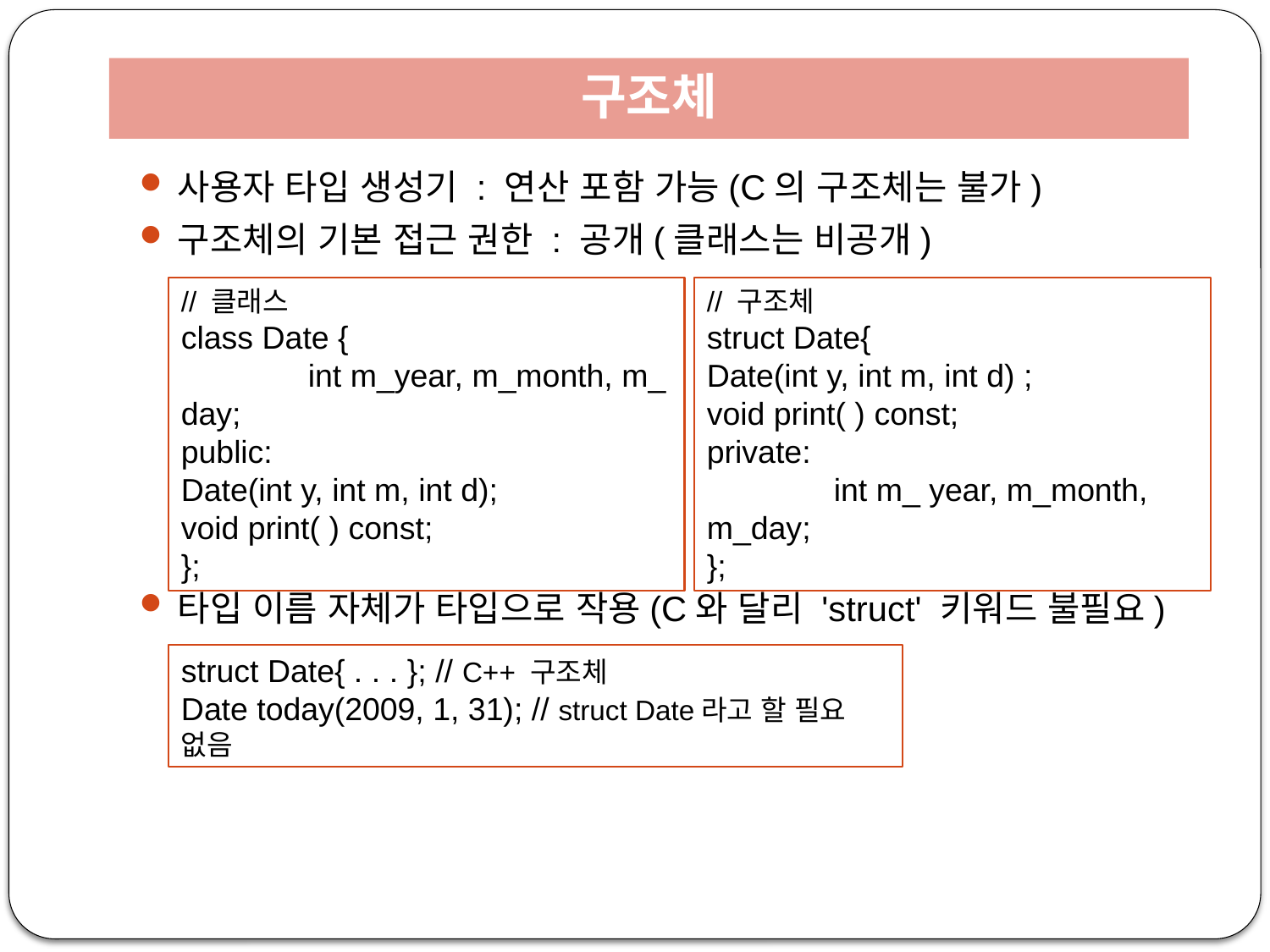

# 구조체
사용자 타입 생성기 : 연산 포함 가능(C의 구조체는 불가)
구조체의 기본 접근 권한 : 공개(클래스는 비공개)

타입 이름 자체가 타입으로 작용(C와 달리 'struct' 키워드 불필요)

// 클래스
class Date {
	int m_year, m_month, m_ day;
public:
Date(int y, int m, int d);
void print( ) const;
};
// 구조체
struct Date{
Date(int y, int m, int d) ;
void print( ) const;
private:
	int m_ year, m_month, m_day;
};
struct Date{ . . . }; // C++ 구조체
Date today(2009, 1, 31); // struct Date라고 할 필요 없음